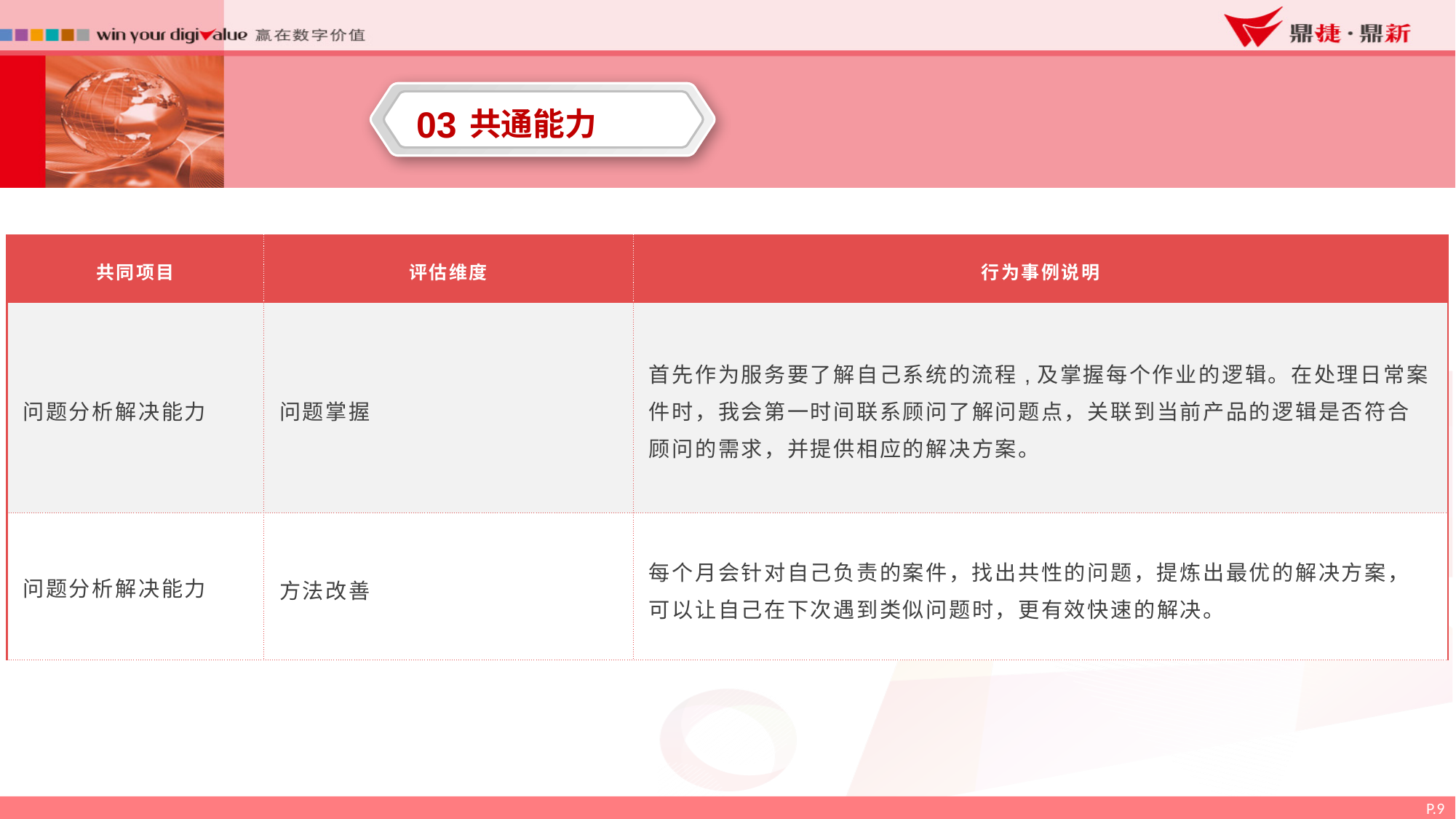

03
共通能力
| 共同项目 | 评估维度 | 行为事例说明 |
| --- | --- | --- |
| 问题分析解决能力 | 问题掌握 | 首先作为服务要了解自己系统的流程,及掌握每个作业的逻辑。在处理日常案件时，我会第一时间联系顾问了解问题点，关联到当前产品的逻辑是否符合顾问的需求，并提供相应的解决方案。 |
| 问题分析解决能力 | 方法改善 | 每个月会针对自己负责的案件，找出共性的问题，提炼出最优的解决方案，可以让自己在下次遇到类似问题时，更有效快速的解决。 |